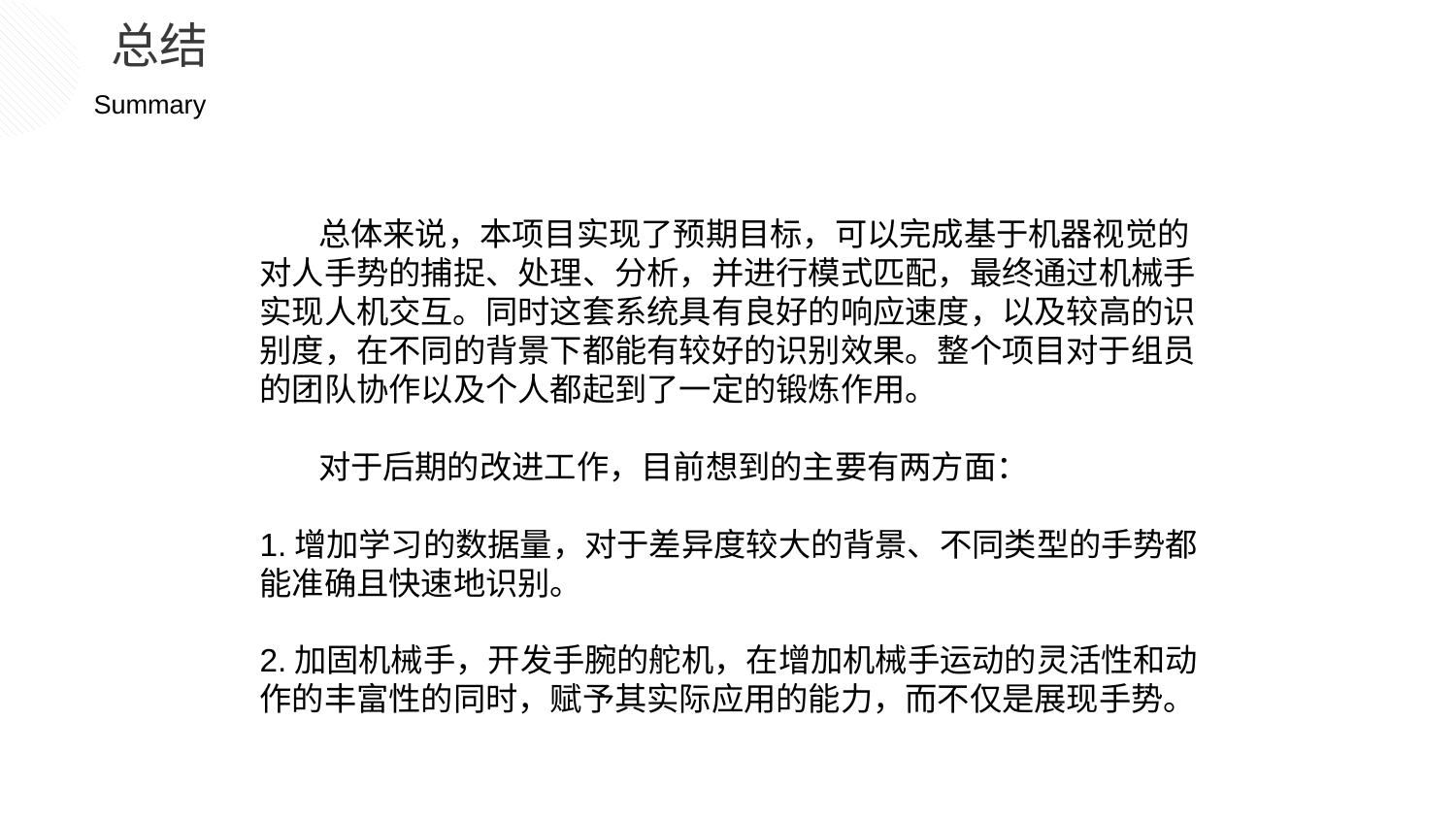

总结
Summary
       总体来说，本项目实现了预期目标，可以完成基于机器视觉的对人手势的捕捉、处理、分析，并进行模式匹配，最终通过机械手实现人机交互。同时这套系统具有良好的响应速度，以及较高的识别度，在不同的背景下都能有较好的识别效果。整个项目对于组员的团队协作以及个人都起到了一定的锻炼作用。

       对于后期的改进工作，目前想到的主要有两方面：

1.增加学习的数据量，对于差异度较大的背景、不同类型的手势都能准确且快速地识别。

2.加固机械手，开发手腕的舵机，在增加机械手运动的灵活性和动作的丰富性的同时，赋予其实际应用的能力，而不仅是展现手势。